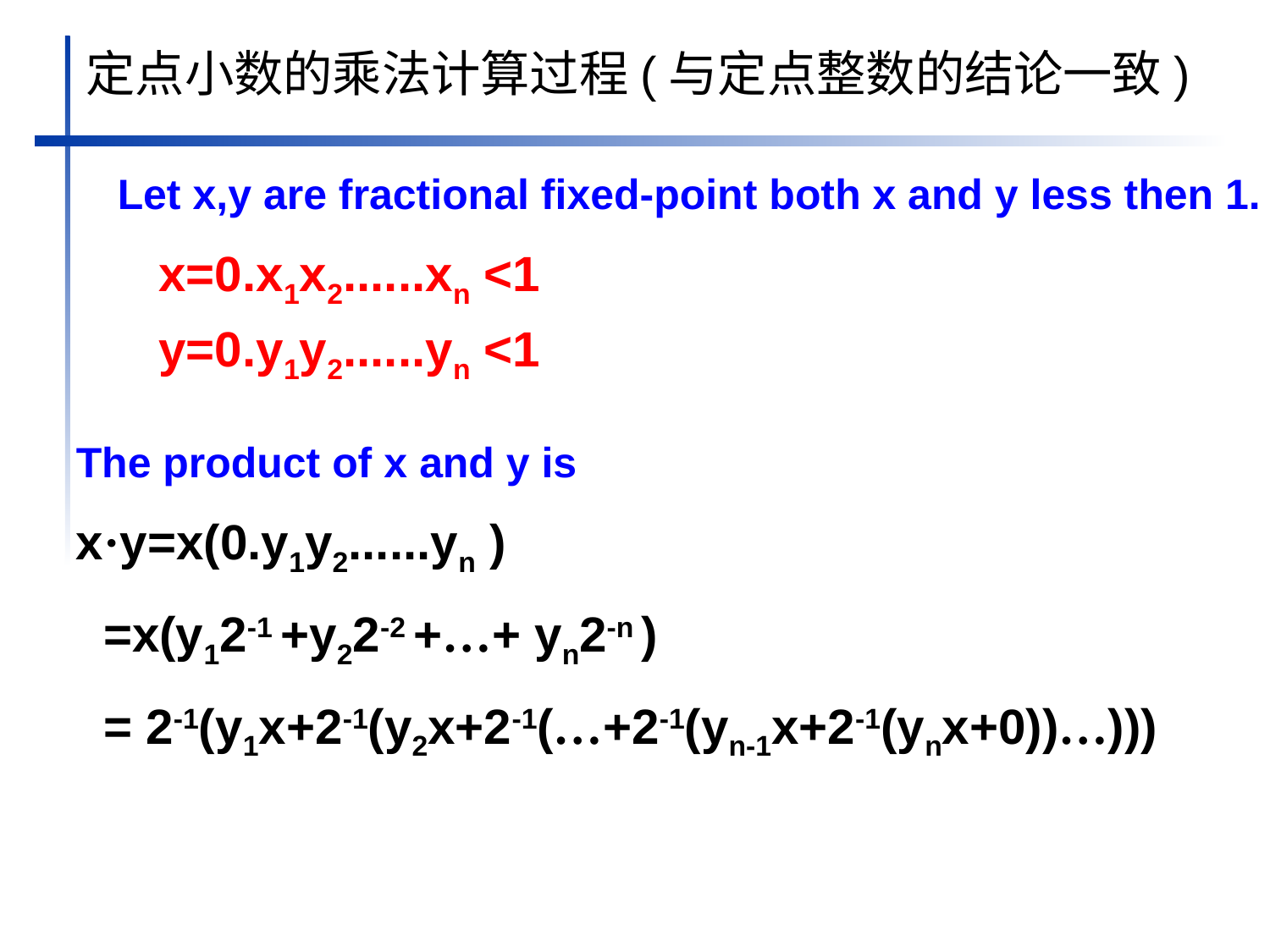

定点小数的乘法计算过程(与定点整数的结论一致)
Let x,y are fractional fixed-point both x and y less then 1.
   x=0.x1x2......xn <1
   y=0.y1y2......yn <1
The product of x and y is
x·y=x(0.y1y2......yn )
  =x(y12-1 +y22-2 +…+ yn2-n )
  = 2-1(y1x+2-1(y2x+2-1(…+2-1(yn-1x+2-1(ynx+0))…)))